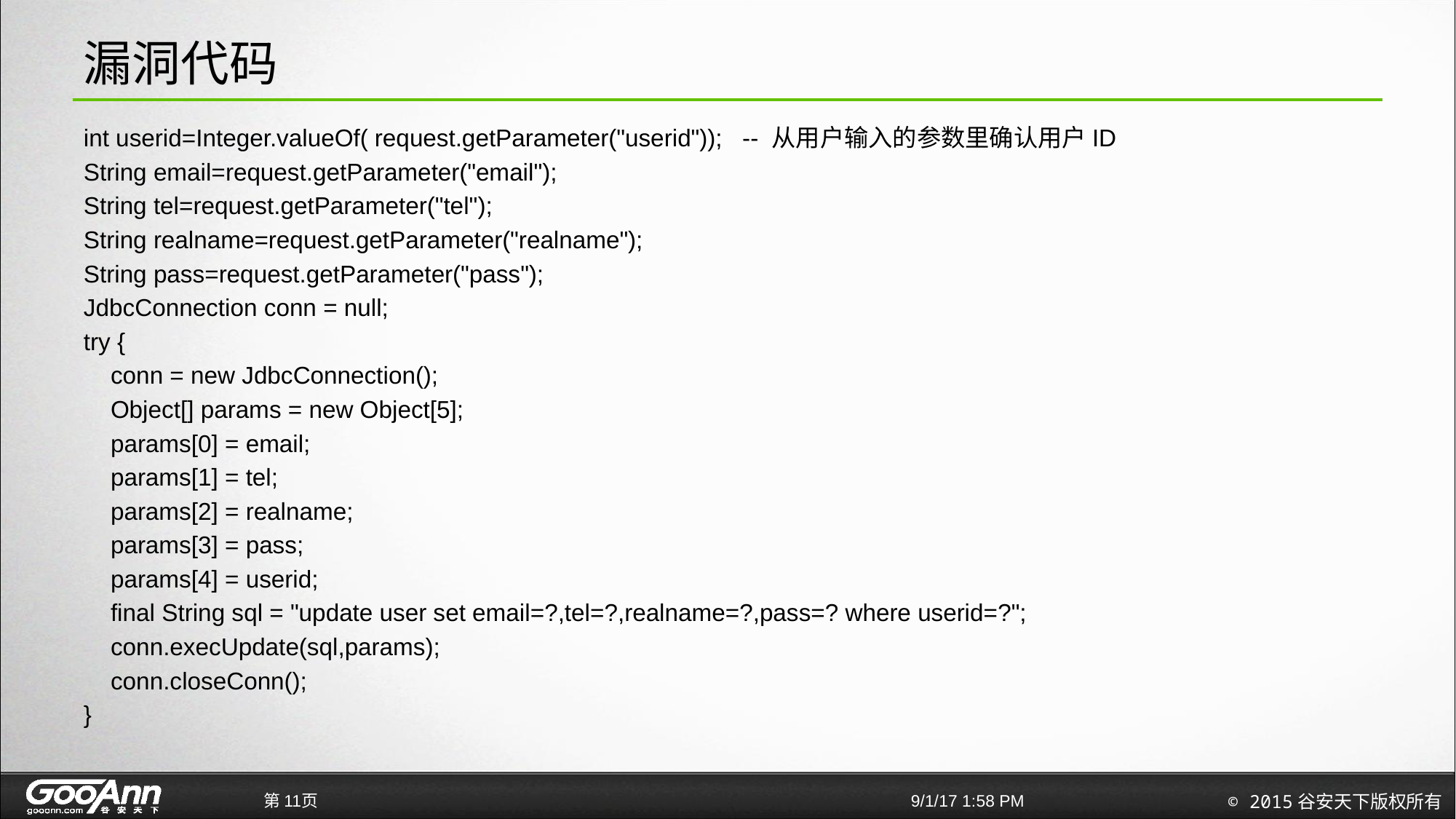

# 漏洞代码
int userid=Integer.valueOf( request.getParameter("userid"));   -- 从用户输入的参数里确认用户ID
String email=request.getParameter("email");
String tel=request.getParameter("tel");
String realname=request.getParameter("realname");
String pass=request.getParameter("pass");
JdbcConnection conn = null;
try {
    conn = new JdbcConnection();
    Object[] params = new Object[5];
    params[0] = email;
    params[1] = tel;
    params[2] = realname;
    params[3] = pass;
    params[4] = userid;
    final String sql = "update user set email=?,tel=?,realname=?,pass=? where userid=?";
    conn.execUpdate(sql,params);
    conn.closeConn();
}